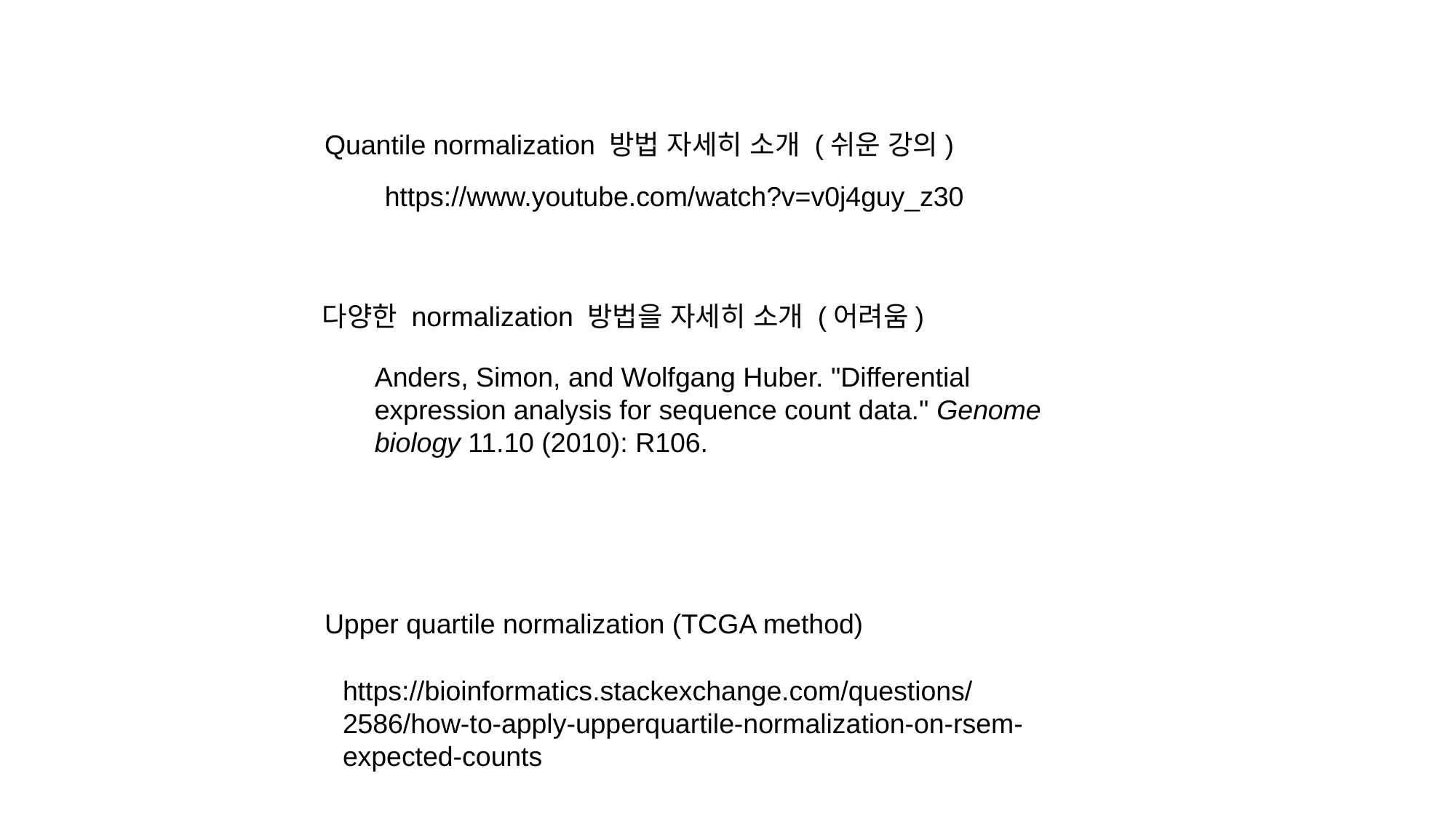

Quantile normalization 방법 자세히 소개 (쉬운 강의)
https://www.youtube.com/watch?v=v0j4guy_z30
다양한 normalization 방법을 자세히 소개 (어려움)
Anders, Simon, and Wolfgang Huber. "Differential expression analysis for sequence count data." Genome biology 11.10 (2010): R106.
Upper quartile normalization (TCGA method)
https://bioinformatics.stackexchange.com/questions/2586/how-to-apply-upperquartile-normalization-on-rsem-expected-counts